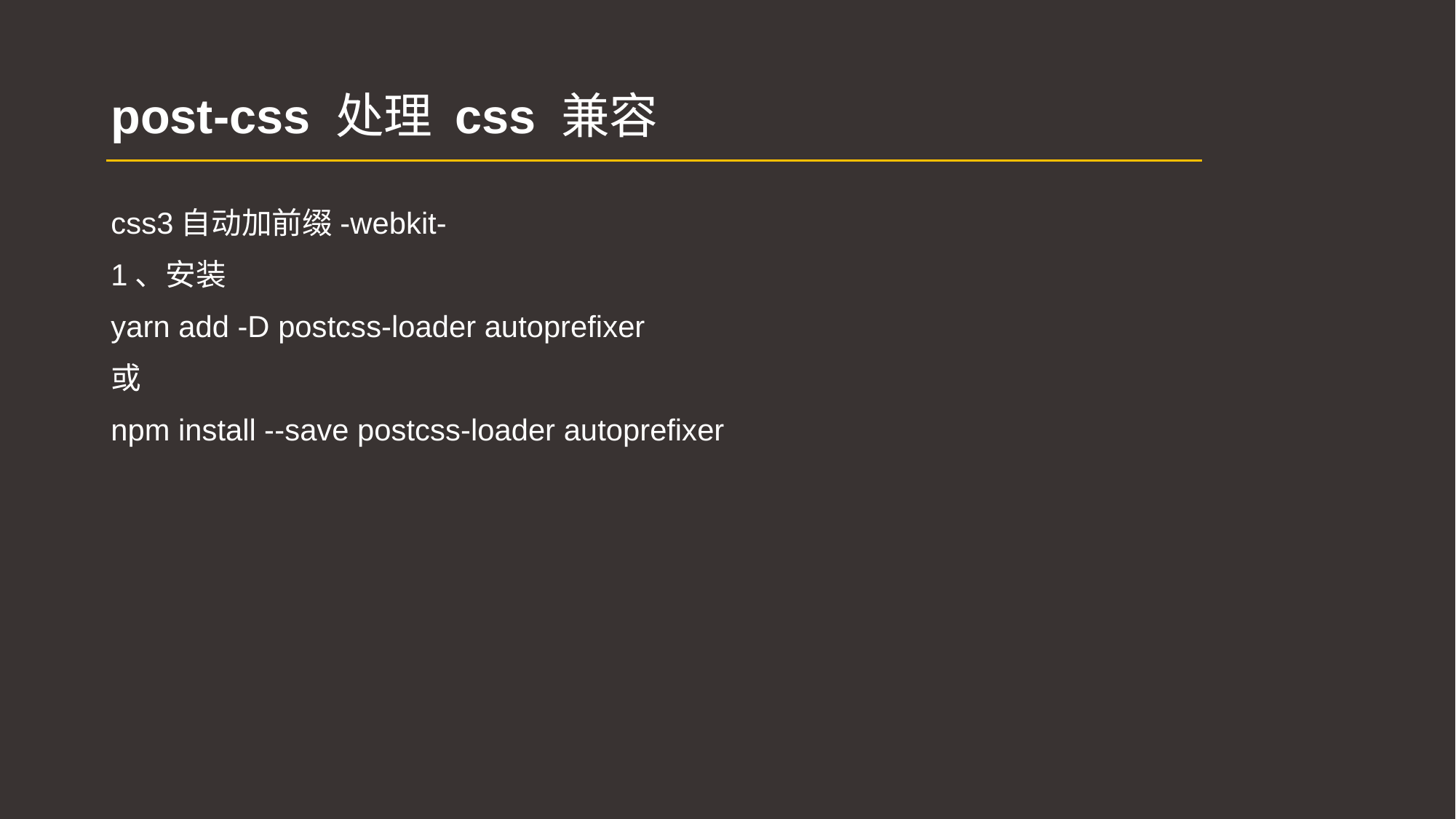

# post-css 处理 css 兼容
css3自动加前缀-webkit-
1、安装
yarn add -D postcss-loader autoprefixer
或
npm install --save postcss-loader autoprefixer